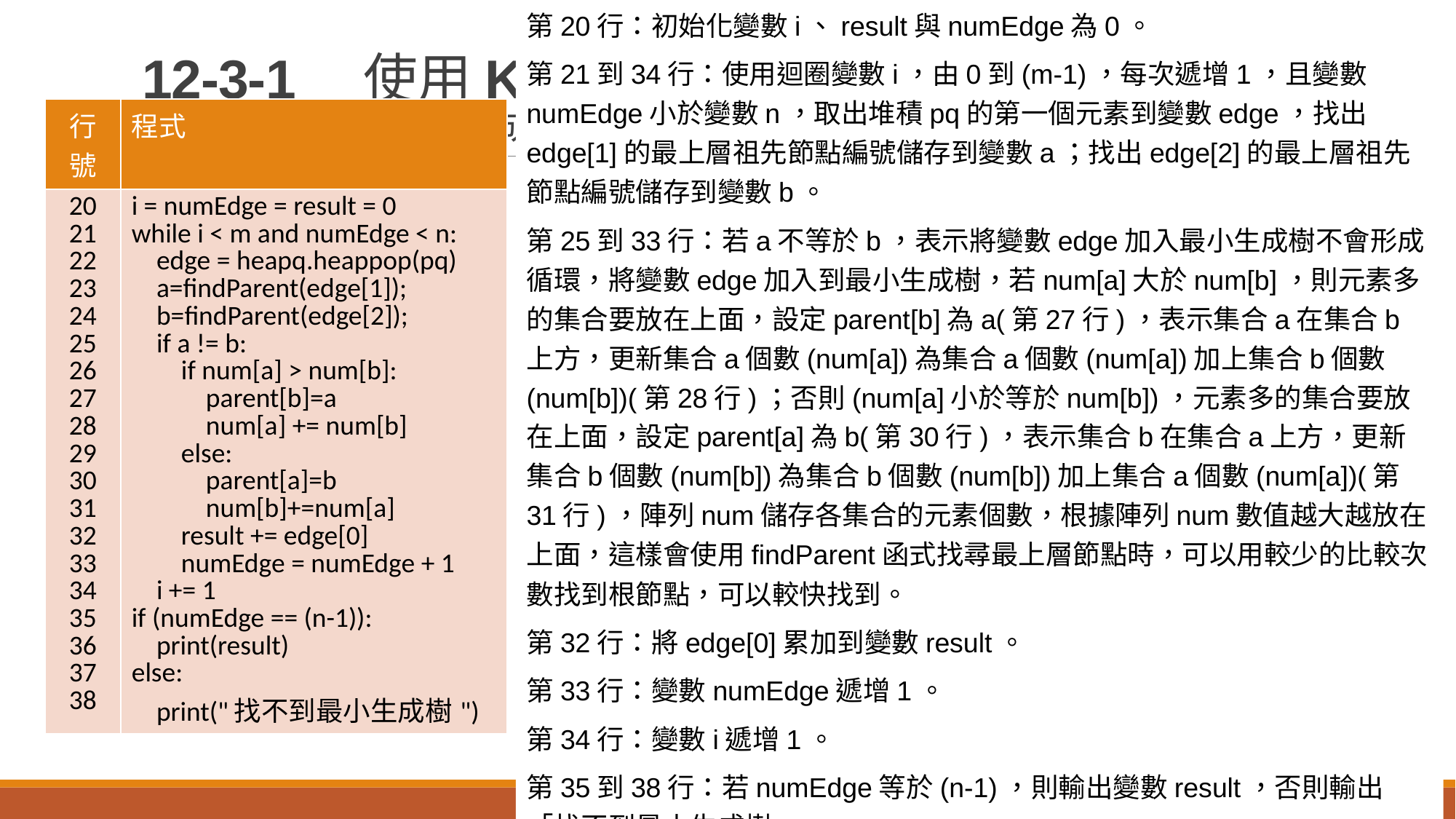

第20行：初始化變數i、result與numEdge為0。
第21到34行：使用迴圈變數i，由0到(m-1)，每次遞增1，且變數numEdge小於變數n，取出堆積pq的第一個元素到變數edge，找出edge[1]的最上層祖先節點編號儲存到變數a；找出edge[2]的最上層祖先節點編號儲存到變數b。
第25到33行：若a不等於b，表示將變數edge加入最小生成樹不會形成循環，將變數edge加入到最小生成樹，若num[a]大於num[b]，則元素多的集合要放在上面，設定parent[b]為a(第27行)，表示集合a在集合b上方，更新集合a個數(num[a])為集合a個數(num[a])加上集合b個數(num[b])(第28行)；否則(num[a]小於等於num[b])，元素多的集合要放在上面，設定parent[a]為b(第30行)，表示集合b在集合a上方，更新集合b個數(num[b])為集合b個數(num[b])加上集合a個數(num[a])(第31行)，陣列num儲存各集合的元素個數，根據陣列num數值越大越放在上面，這樣會使用findParent函式找尋最上層節點時，可以用較少的比較次數找到根節點，可以較快找到。
第32行：將edge[0]累加到變數result。
第33行：變數numEdge遞增1。
第34行：變數i遞增1。
第35到38行：若numEdge等於(n-1)，則輸出變數result，否則輸出「找不到最小生成樹」。
# 12-3-1　使用Kruskal演算法找出最小生成樹 (12-3-1-Kruskal最小生成樹.py)
| 行號 | 程式 |
| --- | --- |
| 20 21 22 23 24 25 26 27 28 29 30 31 32 33 34 35 36 37 38 | i = numEdge = result = 0 while i < m and numEdge < n: edge = heapq.heappop(pq) a=findParent(edge[1]); b=findParent(edge[2]); if a != b: if num[a] > num[b]: parent[b]=a num[a] += num[b] else: parent[a]=b num[b]+=num[a] result += edge[0] numEdge = numEdge + 1 i += 1 if (numEdge == (n-1)): print(result) else: print("找不到最小生成樹") |
(1) 程式與解說